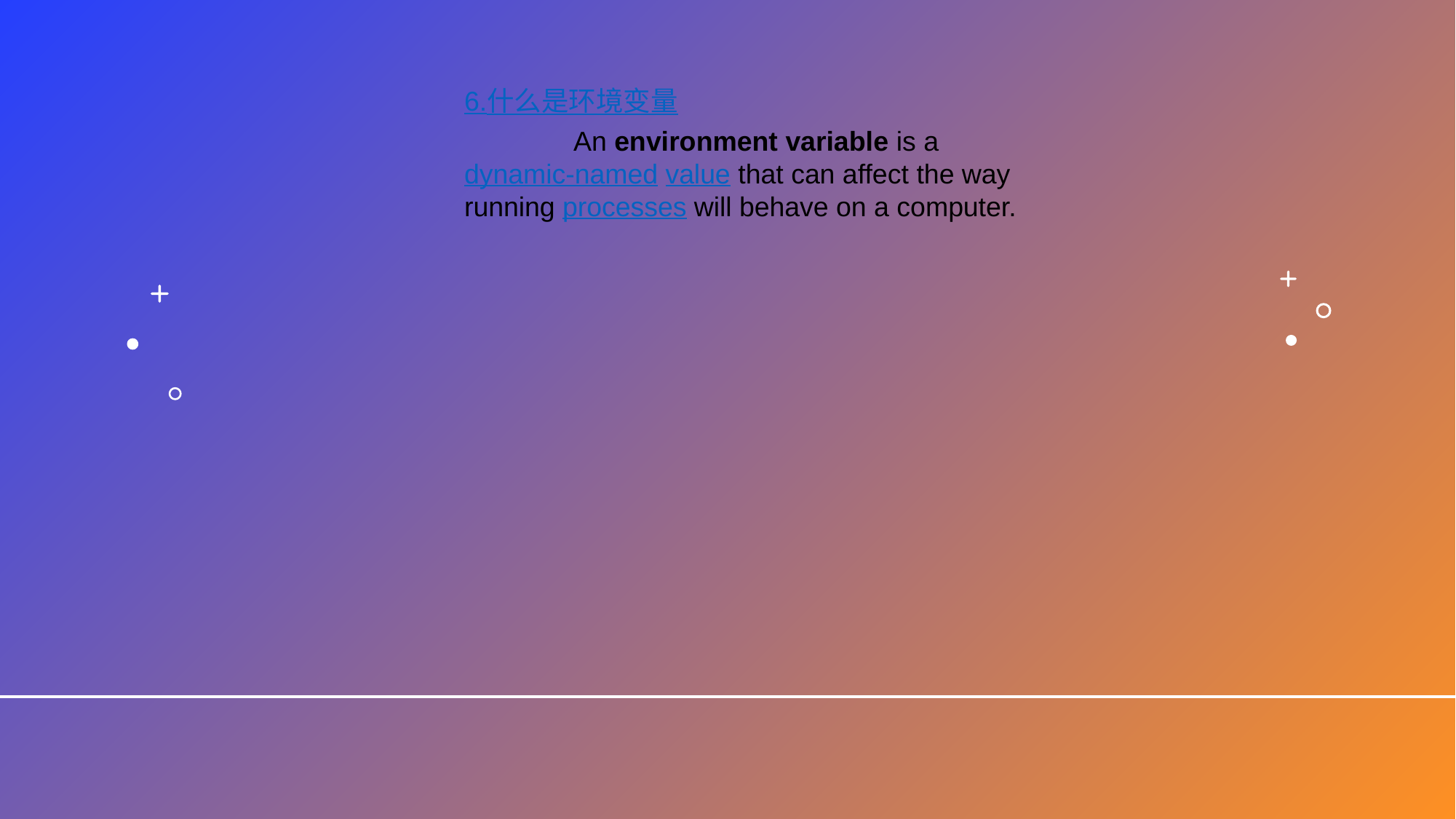

6.什么是环境变量
	An environment variable is a dynamic-named value that can affect the way running processes will behave on a computer.